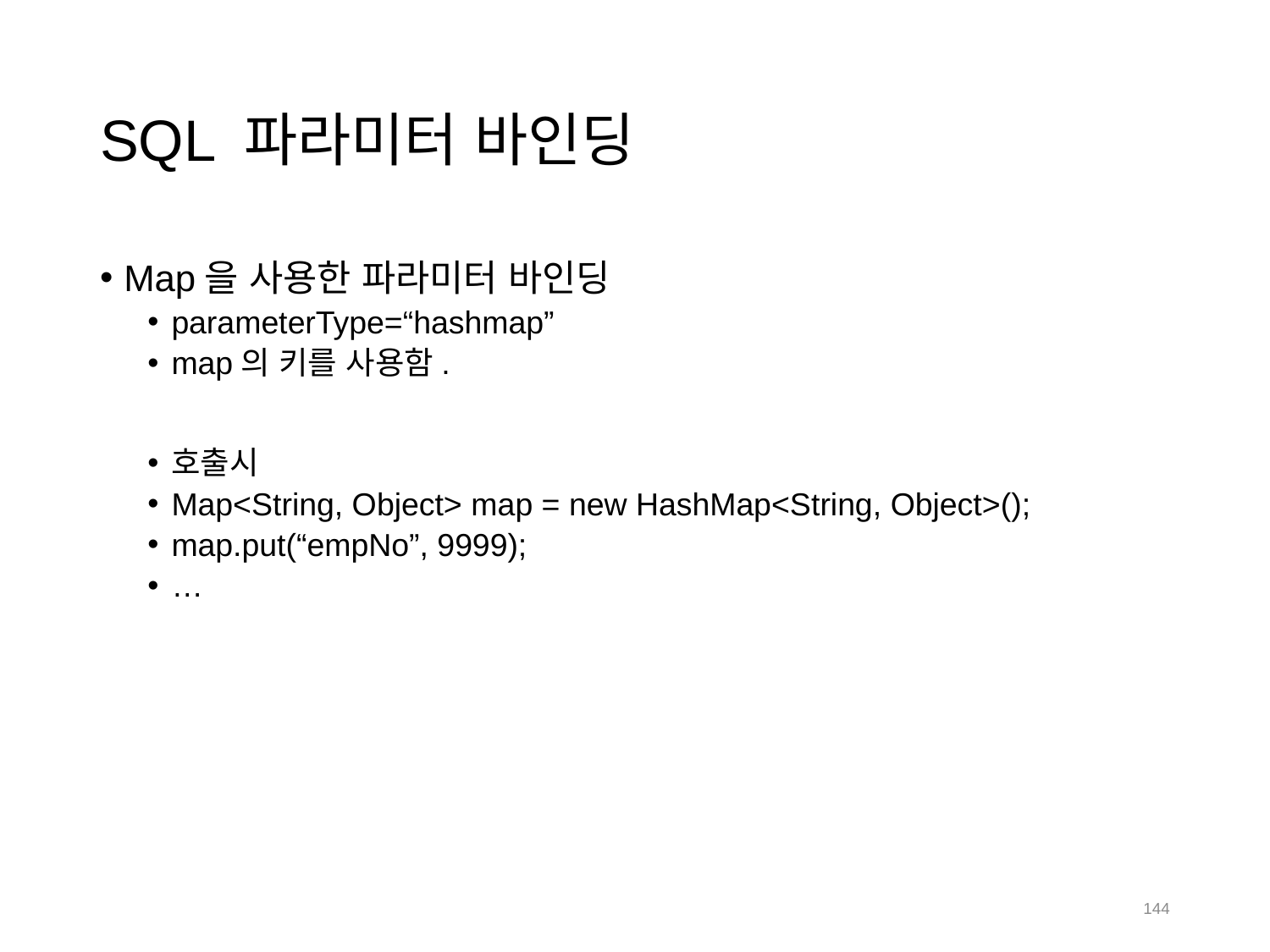

# SQL 파라미터 바인딩
Map을 사용한 파라미터 바인딩
parameterType=“hashmap”
map의 키를 사용함.

호출시
Map<String, Object> map = new HashMap<String, Object>();
map.put(“empNo”, 9999);
…
144